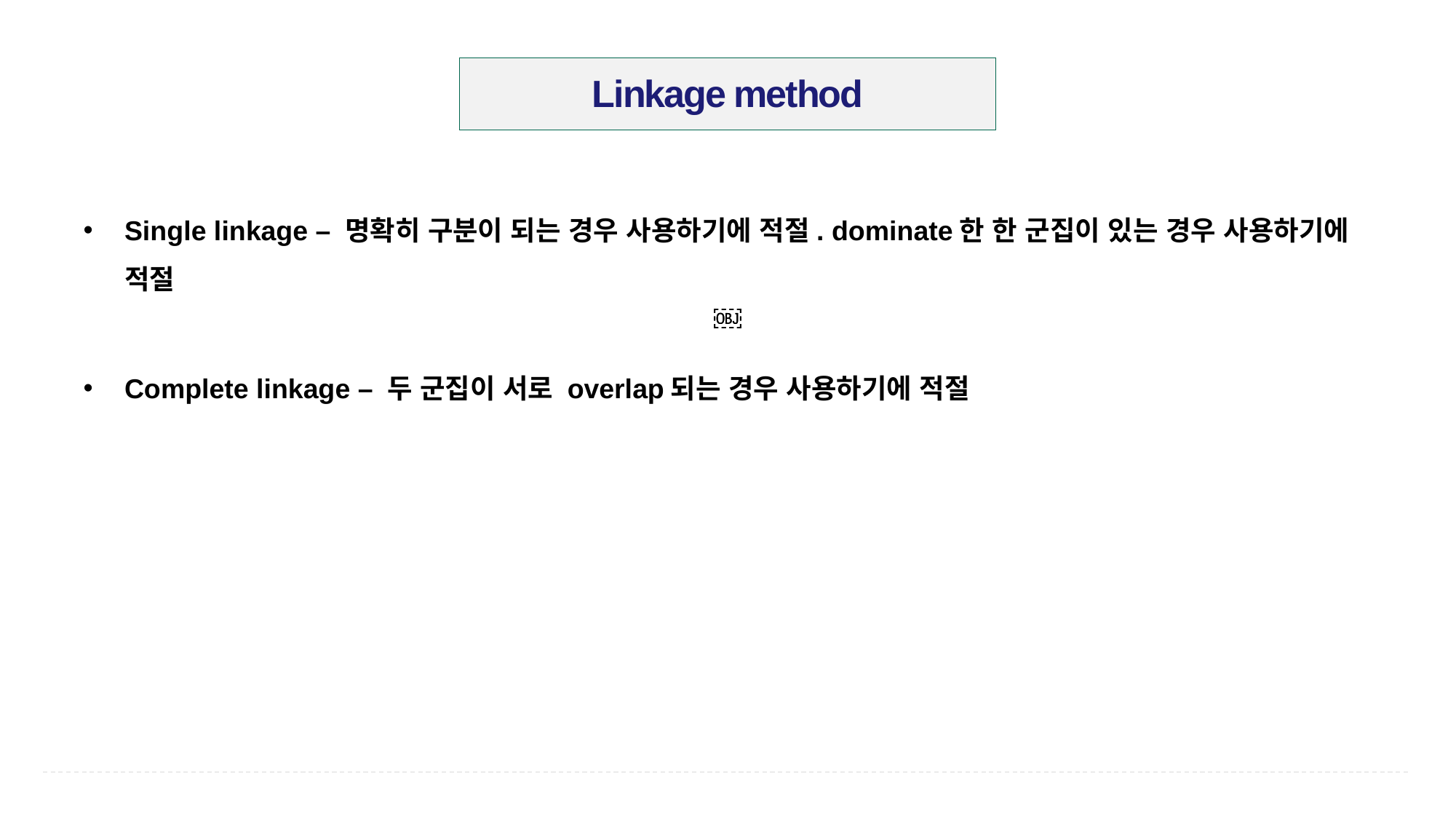

Linkage method
Single linkage – 명확히 구분이 되는 경우 사용하기에 적절. dominate한 한 군집이 있는 경우 사용하기에 적절

Complete linkage – 두 군집이 서로 overlap되는 경우 사용하기에 적절
￼
￼